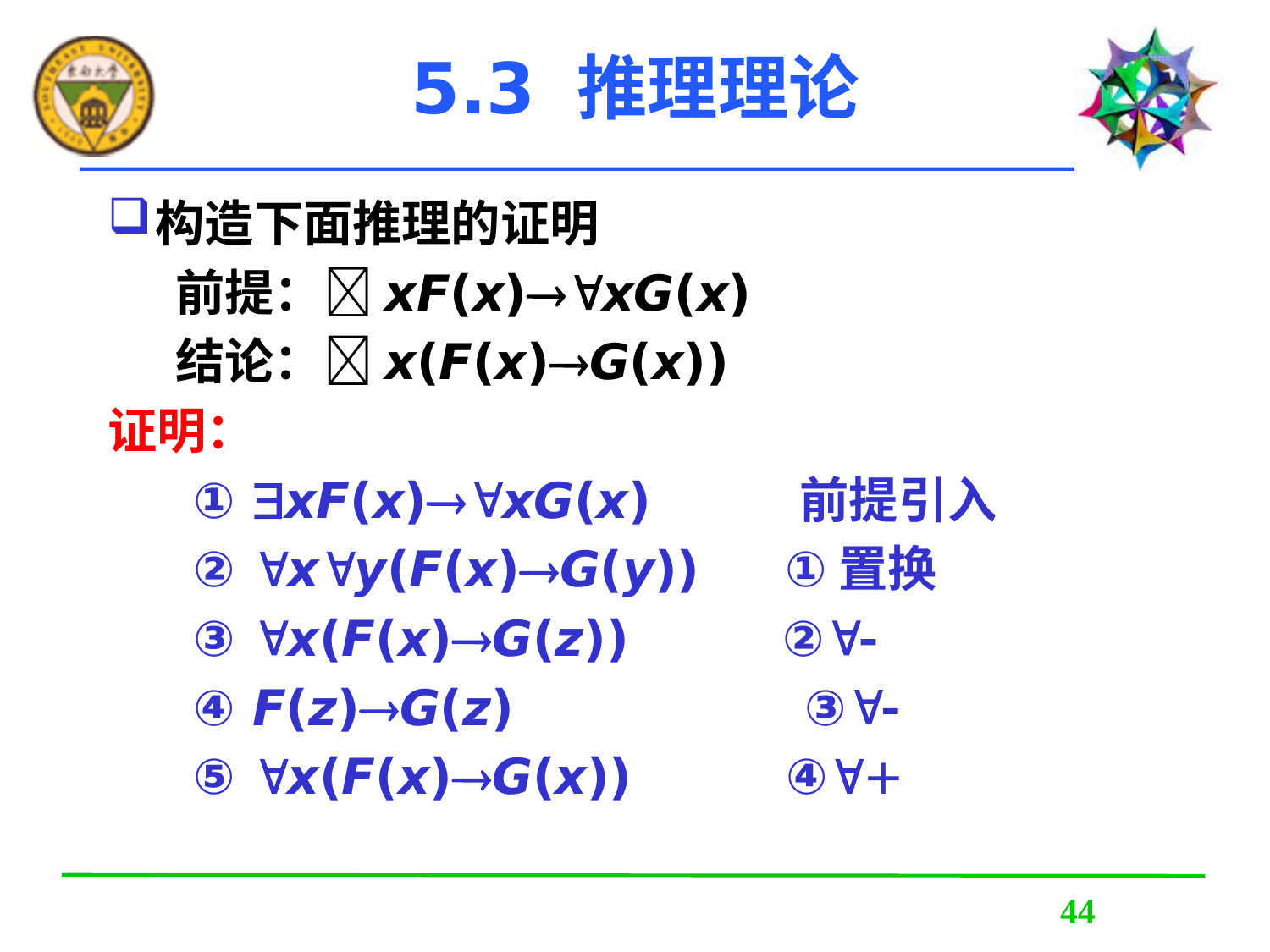

# 5.3 推理理论
构造下面推理的证明
     前提：∃xF(x)→∀xG(x)
     结论：∀x(F(x)→G(x))
证明：
     ① ∃xF(x)→∀xG(x)        前提引入
     ② ∀x∀y(F(x)→G(y))     ①置换
     ③ ∀x(F(x)→G(z))         ②∀−
     ④ F(z)→G(z)                 ③∀−
     ⑤ ∀x(F(x)→G(x))         ④∀+